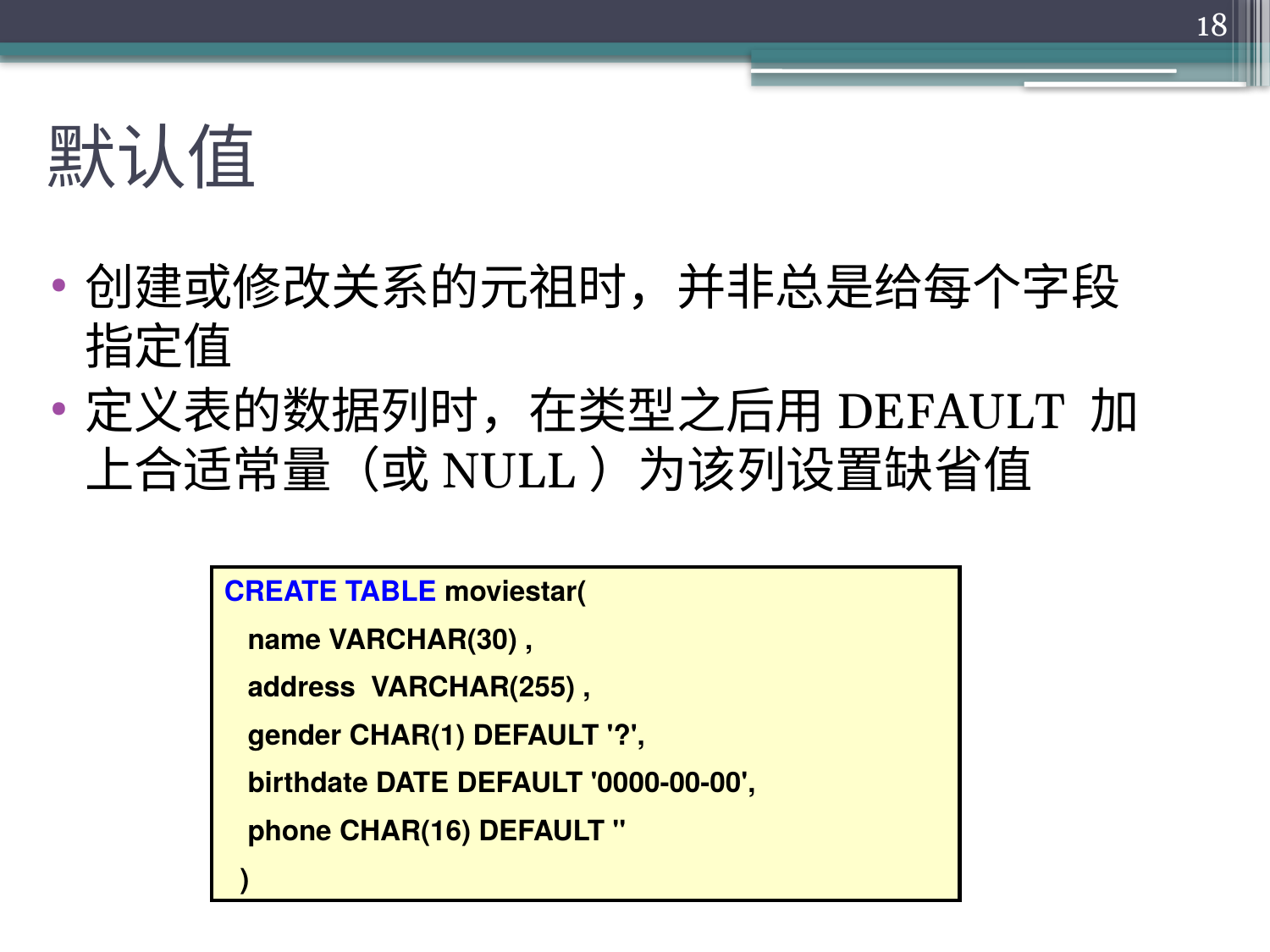

18
# 默认值
创建或修改关系的元祖时，并非总是给每个字段指定值
定义表的数据列时，在类型之后用DEFAULT 加上合适常量（或NULL）为该列设置缺省值
CREATE TABLE moviestar(
   name VARCHAR(30) ,
   address  VARCHAR(255) ,
   gender CHAR(1) DEFAULT '?',
   birthdate DATE DEFAULT '0000-00-00',
   phone CHAR(16) DEFAULT ''
  )